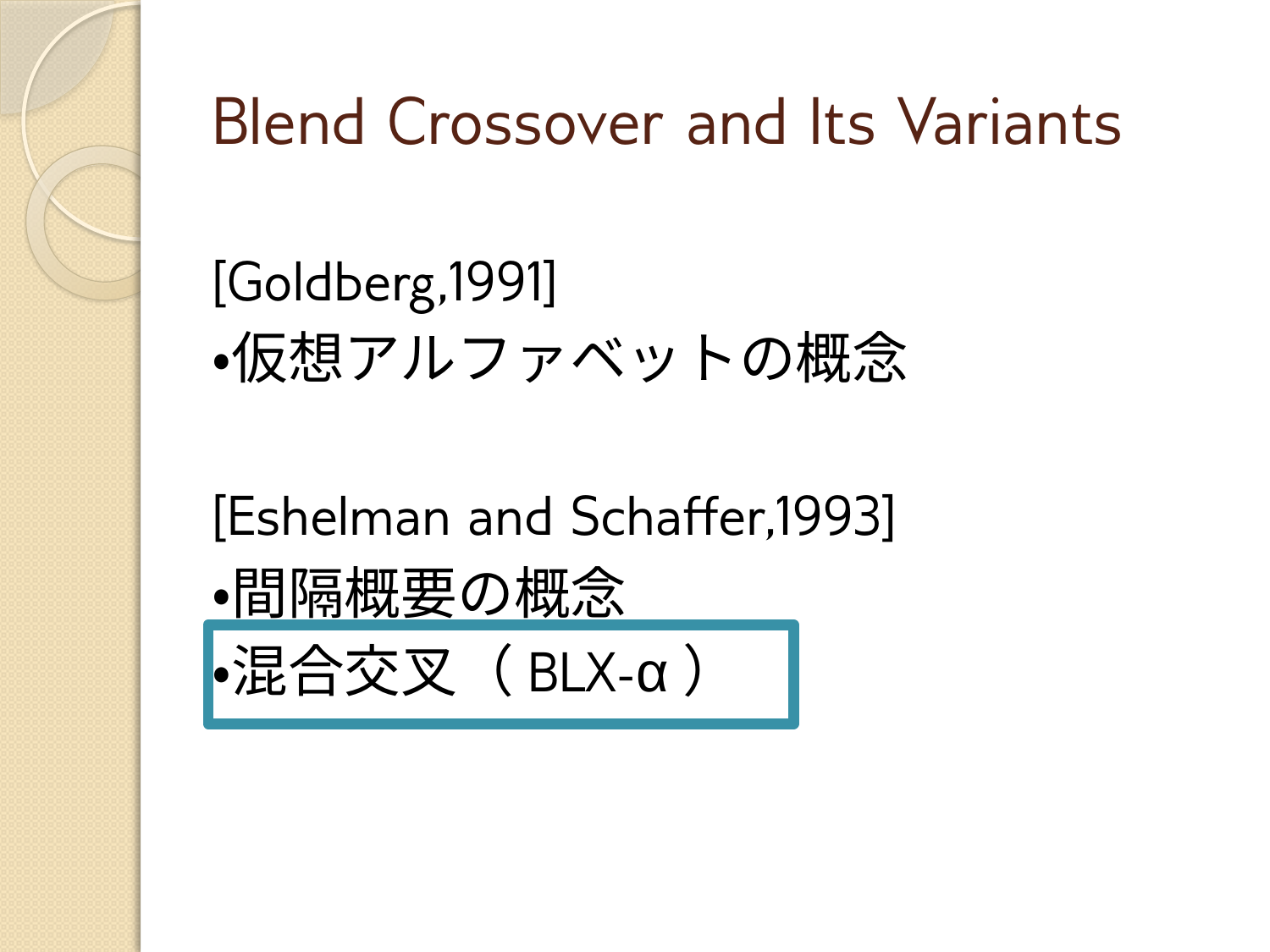

# Blend Crossover and Its Variants
[Goldberg,1991]
・仮想アルファベットの概念

[Eshelman and Schaffer,1993]
・間隔概要の概念
・混合交叉（BLX-α）